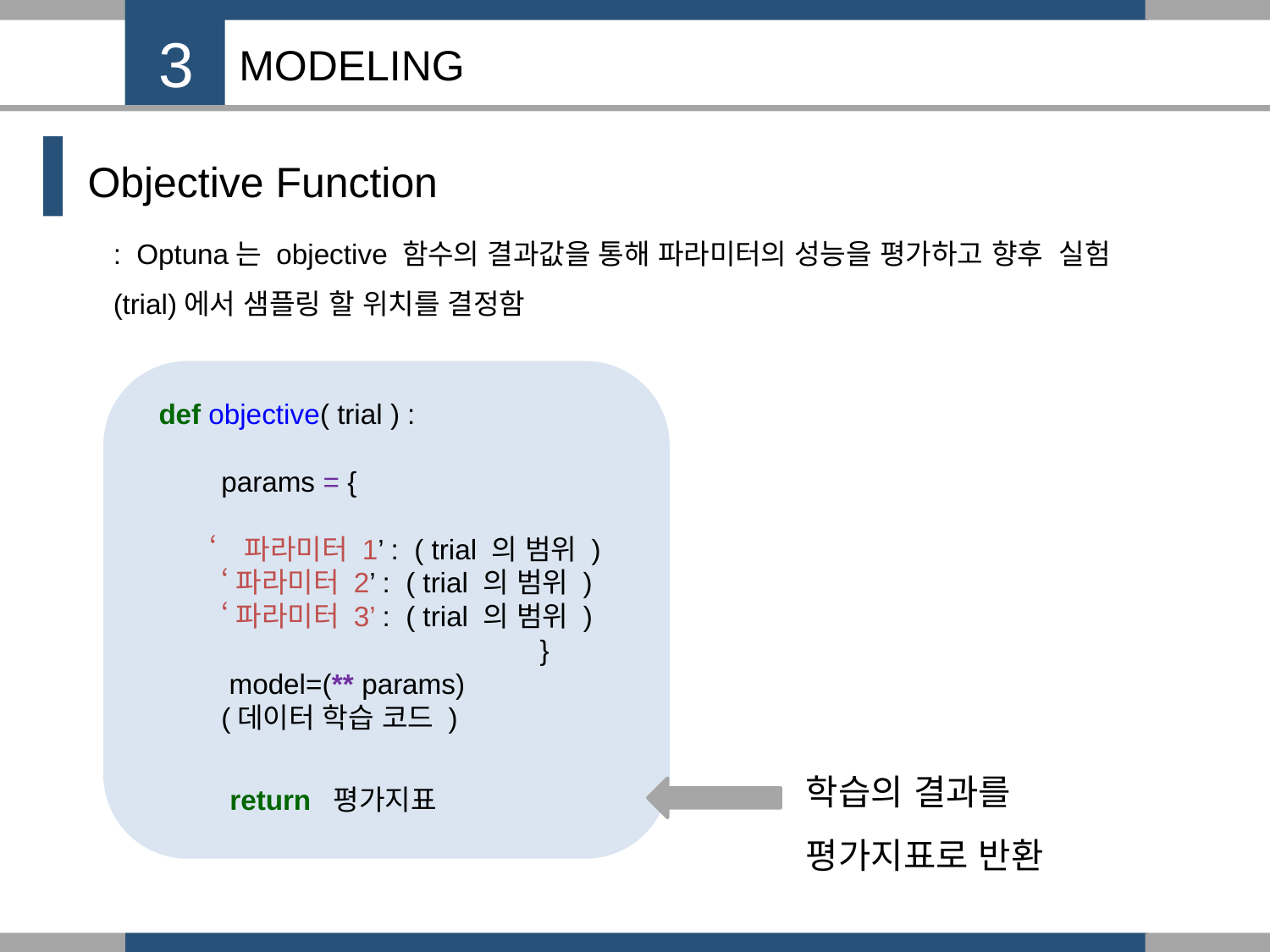

3
# MODELING
Objective Function
:  Optuna는 objective 함수의 결과값을 통해 파라미터의 성능을 평가하고 향후  실험(trial)에서 샘플링 할 위치를 결정함

def objective( trial ) :

        params = {

        ‘파라미터 1’ :  ( trial 의 범위 )
        ‘파라미터 2’ :  ( trial 의 범위 )
        ‘파라미터 3’ :  ( trial 의 범위 )
			}
         model=(** params)
        (데이터 학습 코드 )

      return  평가지표
학습의 결과를
평가지표로 반환